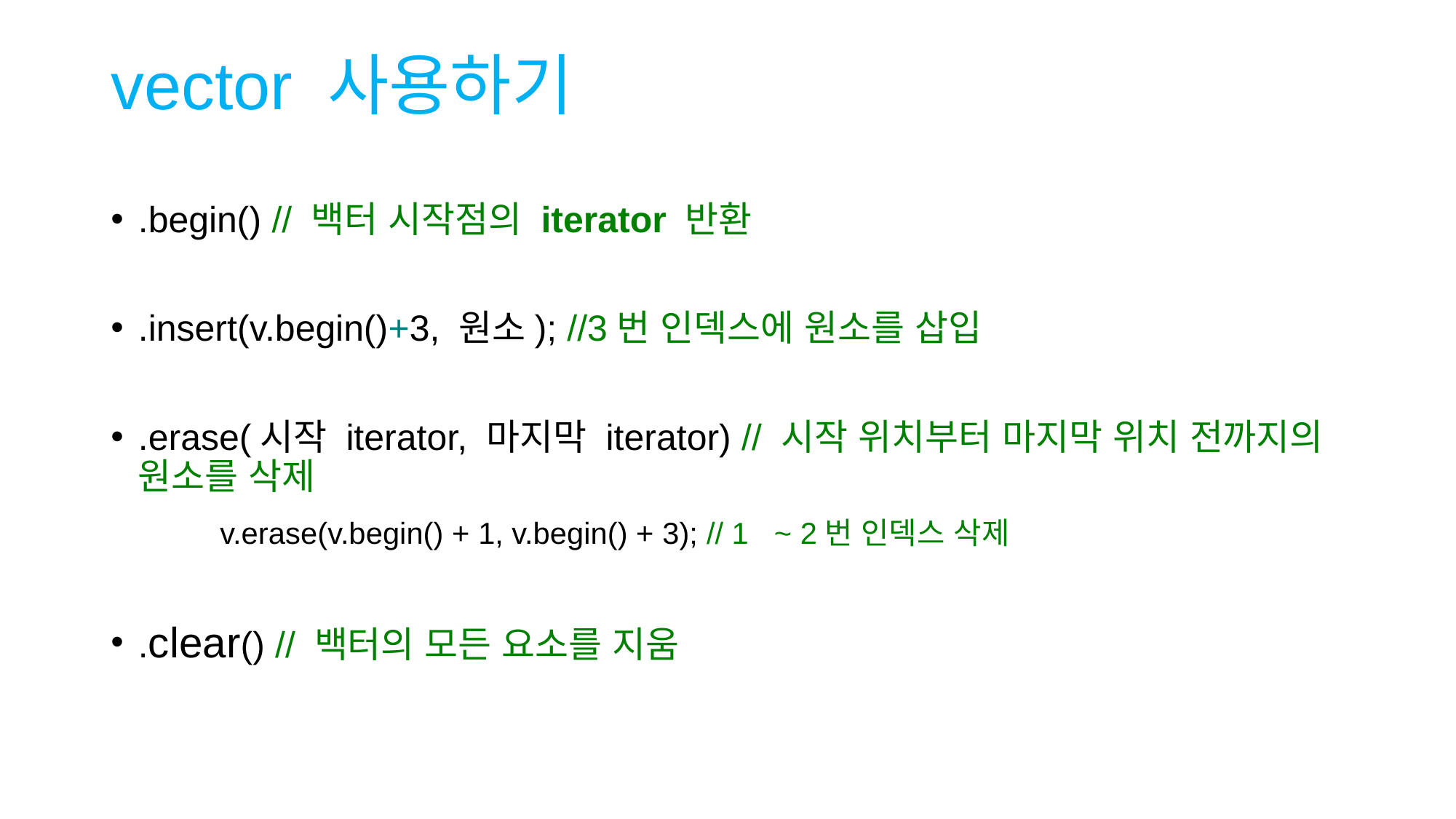

# vector 사용하기
.begin() // 백터 시작점의 iterator 반환

.insert(v.begin()+3, 원소); //3번 인덱스에 원소를 삽입

.erase(시작 iterator, 마지막 iterator) // 시작 위치부터 마지막 위치 전까지의 원소를 삭제
	v.erase(v.begin() + 1, v.begin() + 3); // 1	 ~ 2번 인덱스 삭제

.clear() // 백터의 모든 요소를 지움